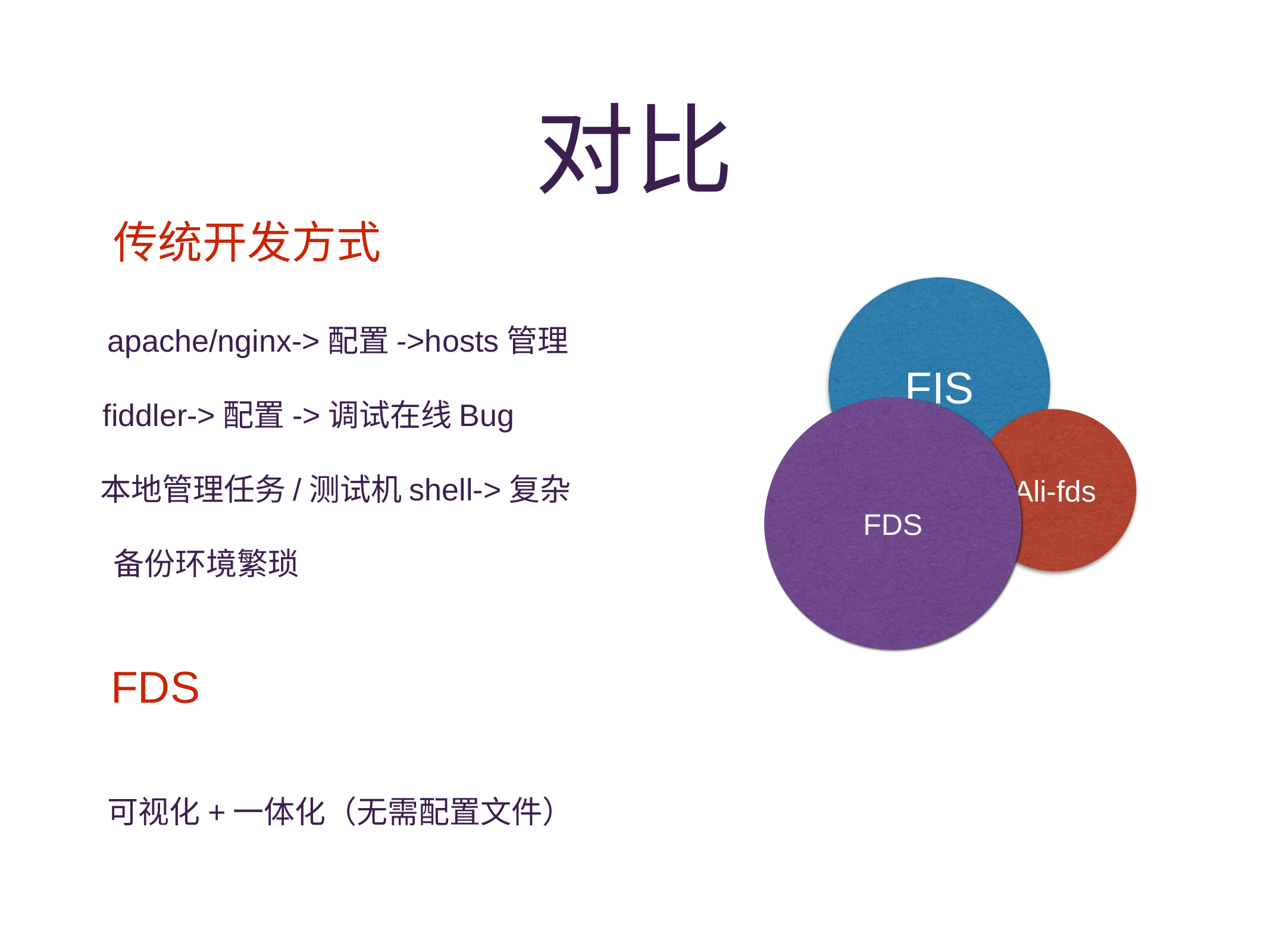

对比
传统开发方式
FIS
apache/nginx->配置->hosts管理
fiddler->配置->调试在线Bug
FDS
Ali-fds
本地管理任务/测试机shell->复杂
备份环境繁琐
FDS
可视化+一体化（无需配置文件）